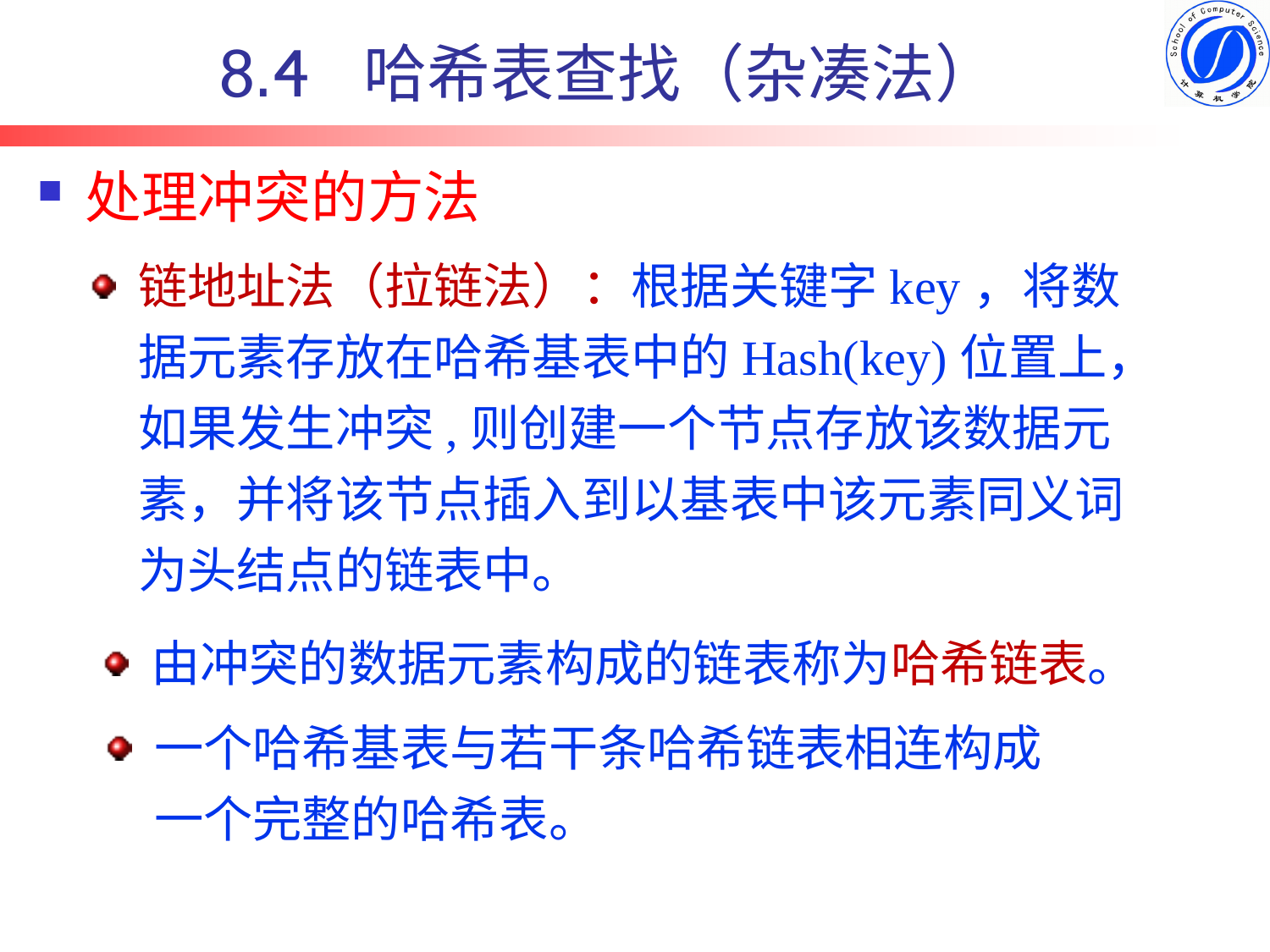

# 8.4  哈希表查找（杂凑法）
处理冲突的方法
链地址法（拉链法）：根据关键字key，将数据元素存放在哈希基表中的Hash(key)位置上，如果发生冲突,则创建一个节点存放该数据元素，并将该节点插入到以基表中该元素同义词为头结点的链表中。
由冲突的数据元素构成的链表称为哈希链表。
一个哈希基表与若干条哈希链表相连构成一个完整的哈希表。